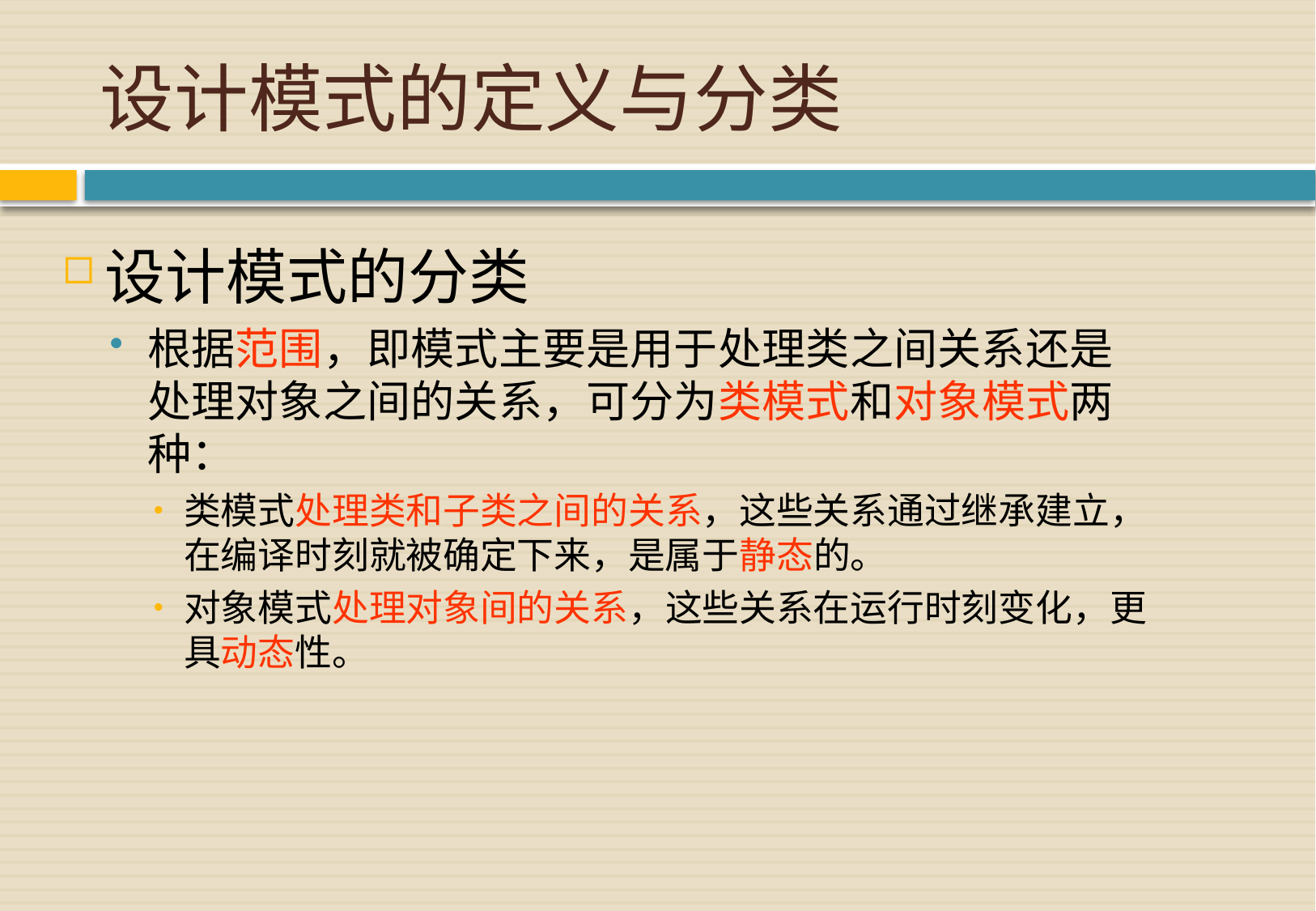

# 设计模式的定义与分类
设计模式的分类
根据范围，即模式主要是用于处理类之间关系还是处理对象之间的关系，可分为类模式和对象模式两种：
类模式处理类和子类之间的关系，这些关系通过继承建立，在编译时刻就被确定下来，是属于静态的。
对象模式处理对象间的关系，这些关系在运行时刻变化，更具动态性。